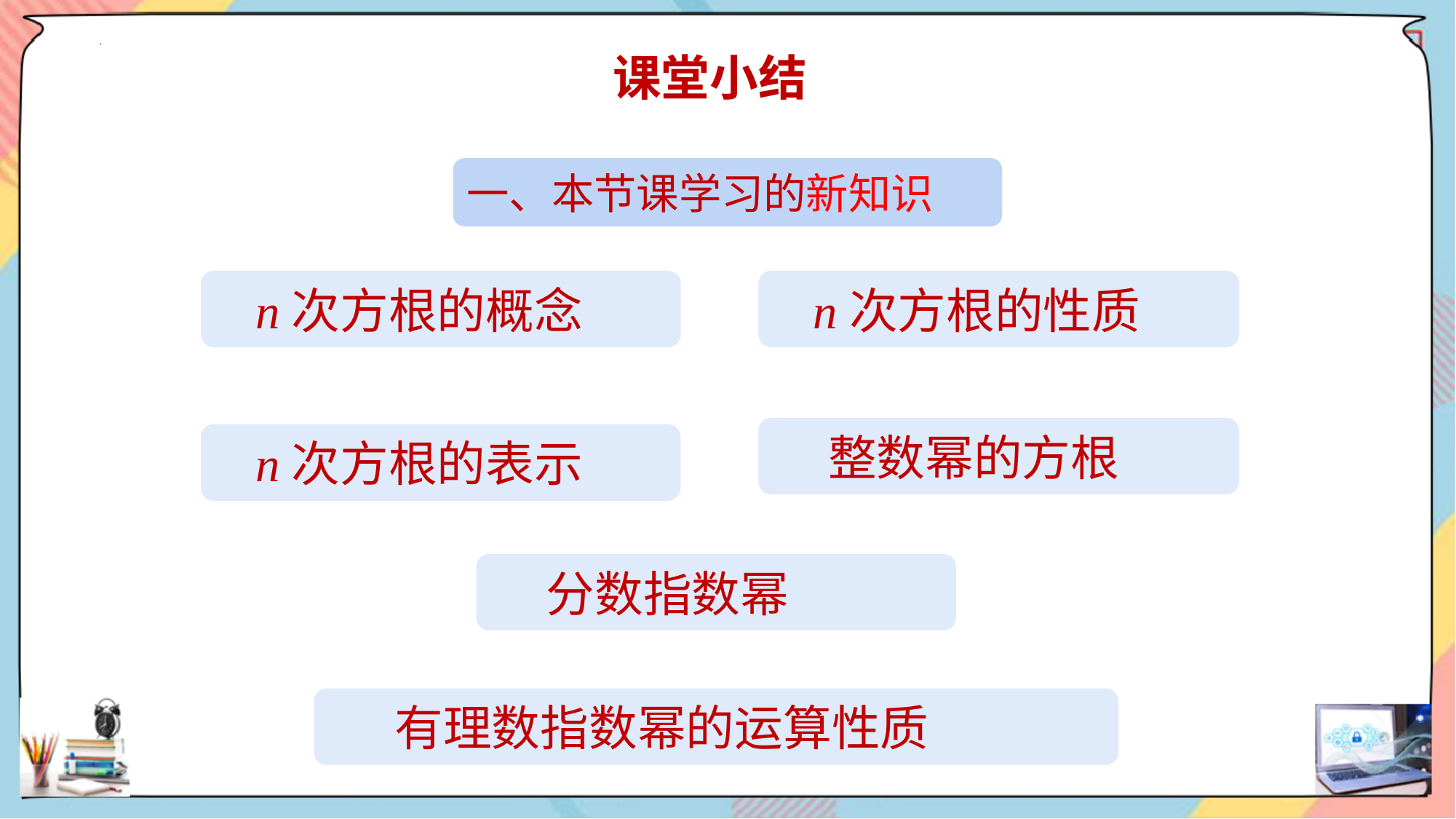

课堂小结
一、本节课学习的新知识
   n次方根的概念
   n次方根的性质
    整数幂的方根
   n次方根的表示
    分数指数幂
     有理数指数幂的运算性质